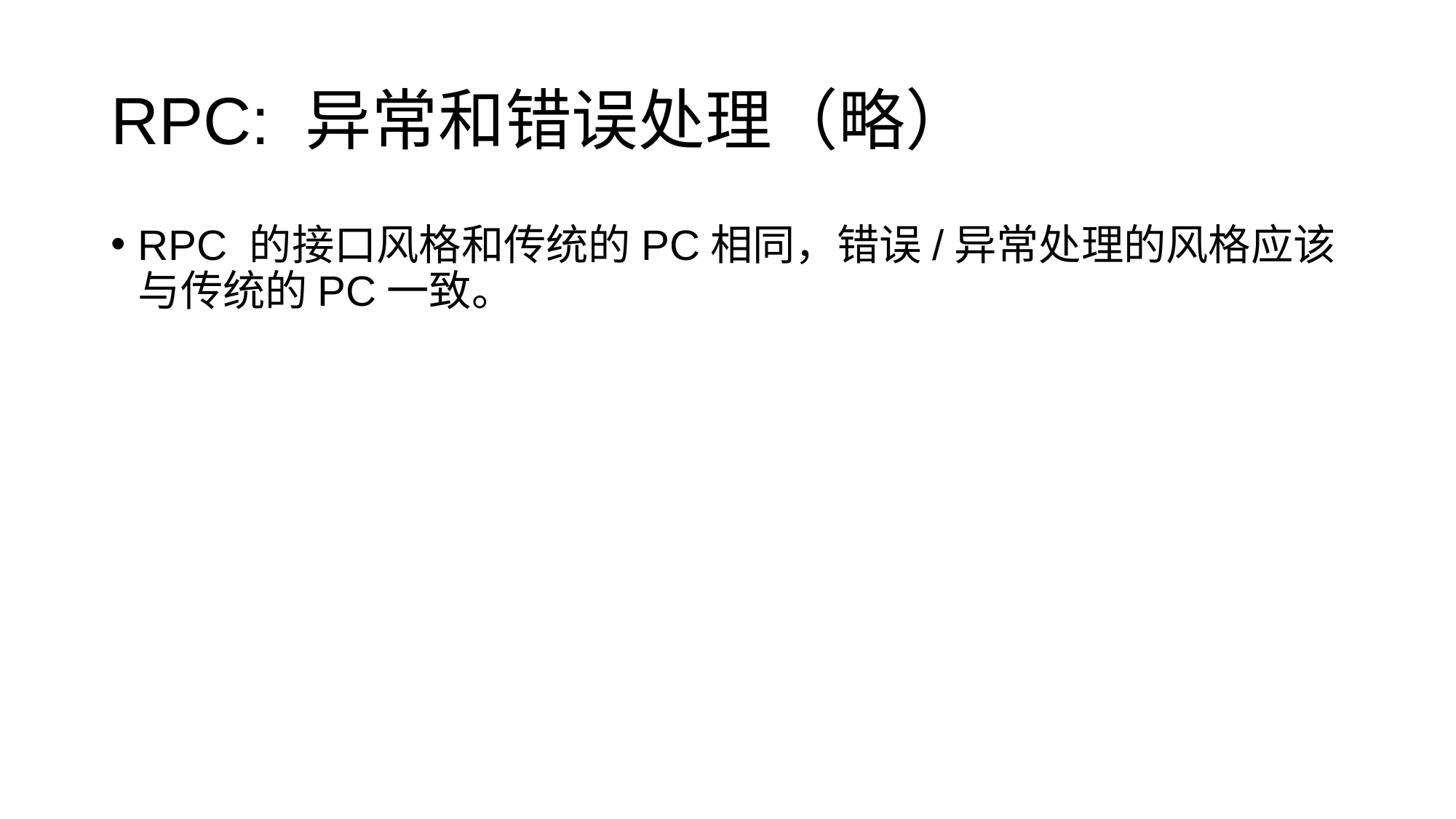

# RPC: 异常和错误处理（略）
RPC 的接口风格和传统的PC相同，错误/异常处理的风格应该与传统的PC一致。